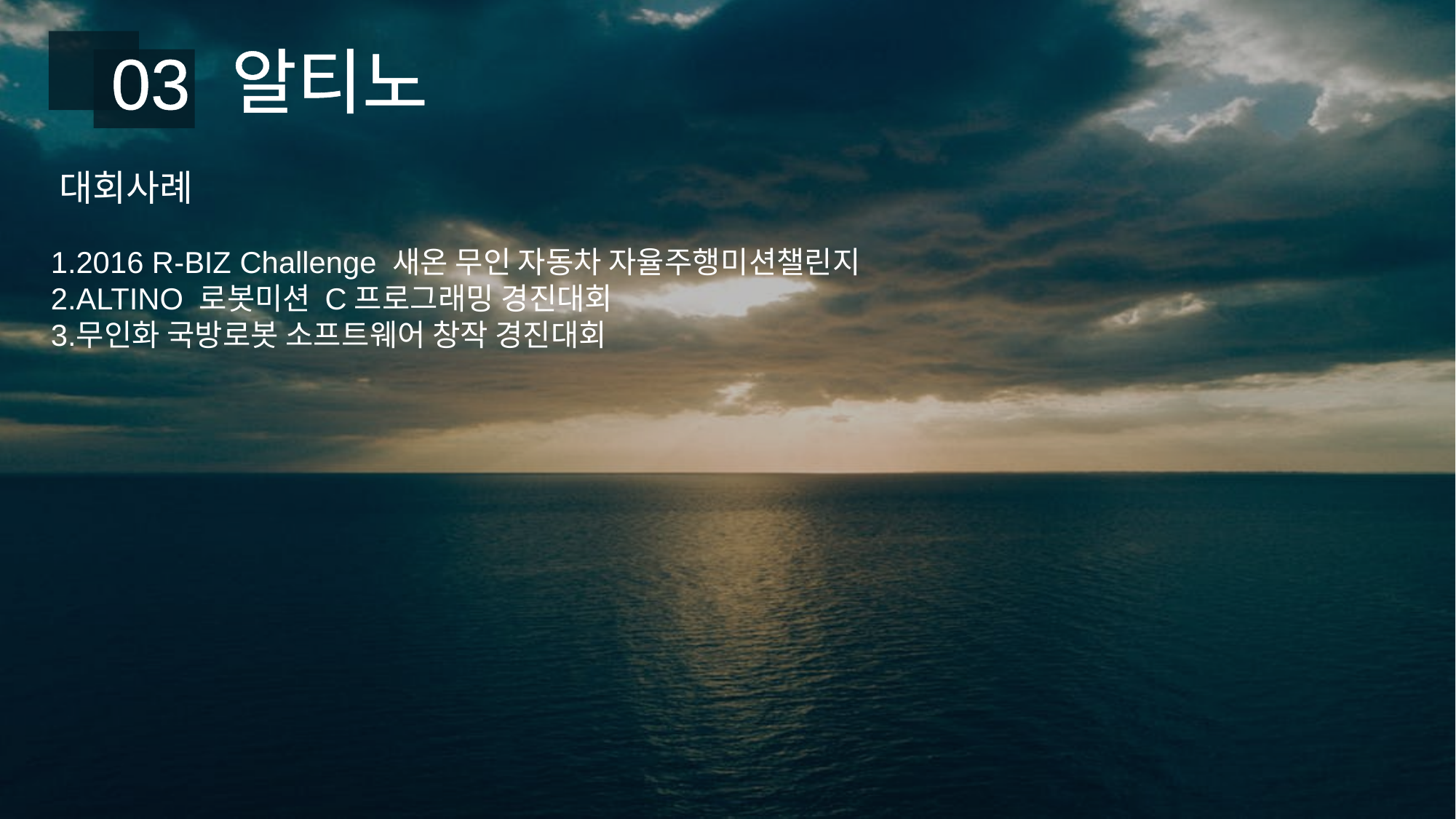

알티노
03

대회사례
2016 R-BIZ Challenge 새온 무인 자동차 자율주행미션챌린지
ALTINO 로봇미션 C프로그래밍 경진대회
무인화 국방로봇 소프트웨어 창작 경진대회